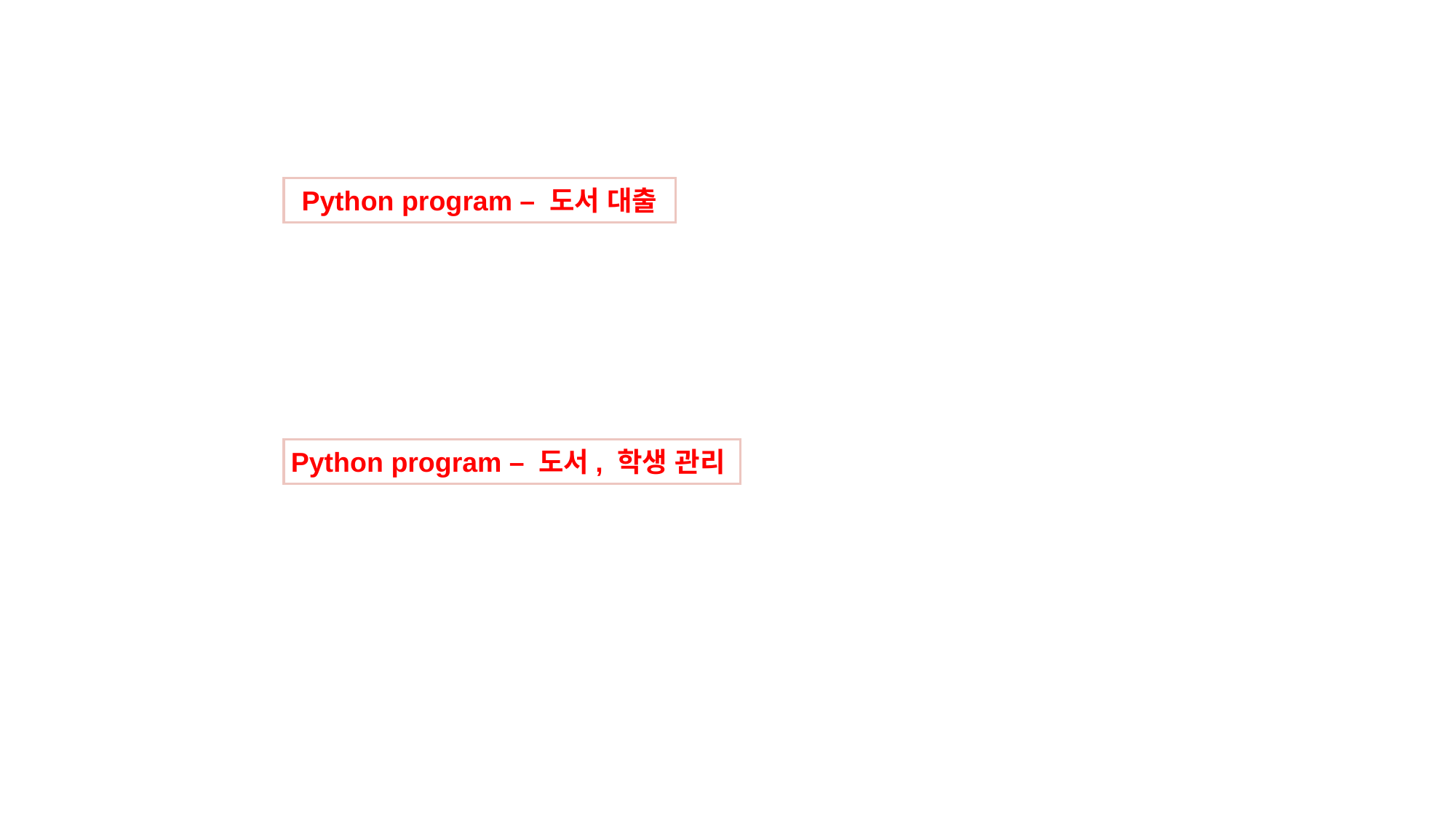

Python program – 도서 대출

Python program – 도서, 학생 관리